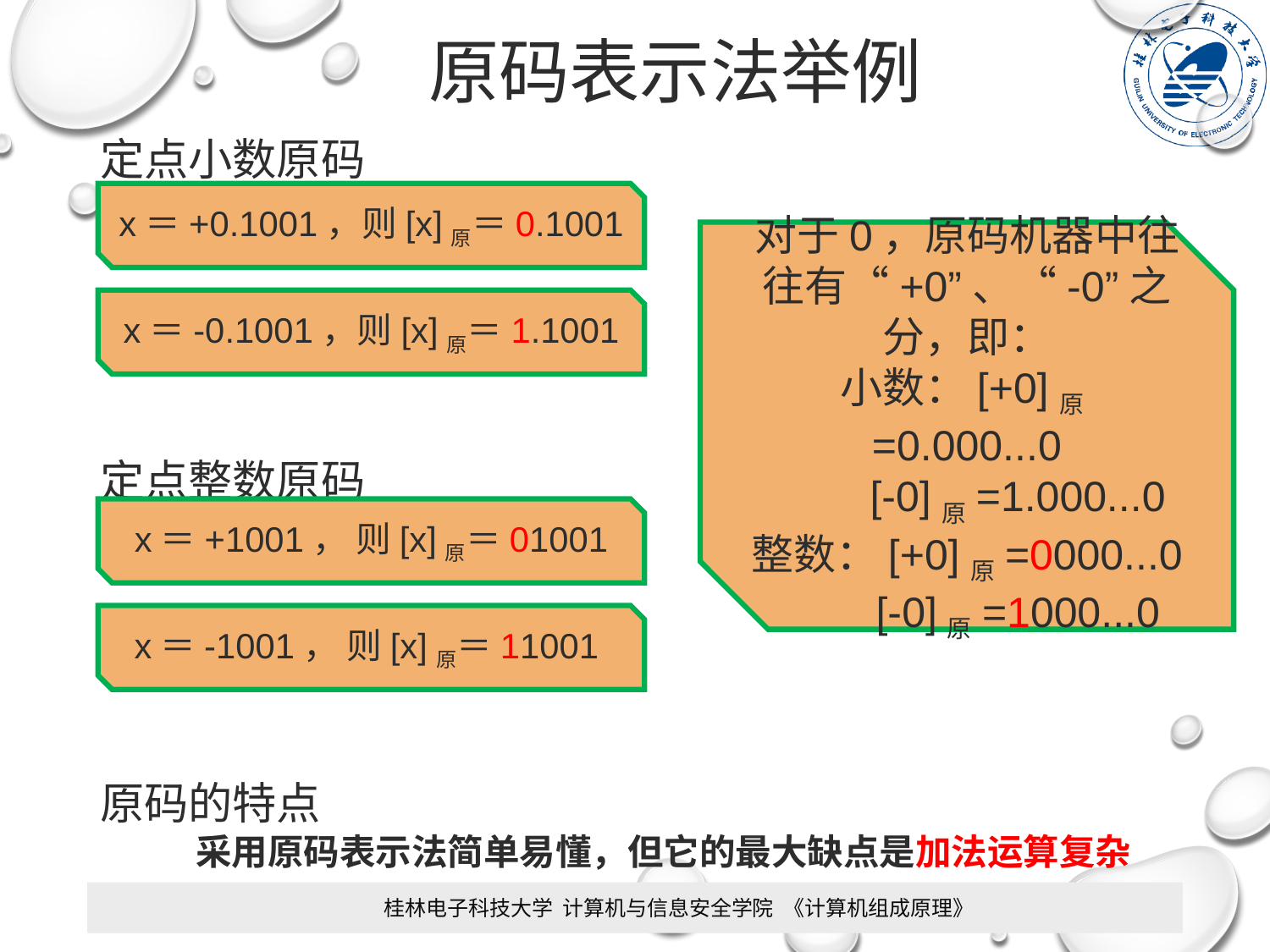

原码表示法举例
定点小数原码

定点整数原码

原码的特点
采用原码表示法简单易懂，但它的最大缺点是加法运算复杂
x＝+0.1001，则[x]原＝0.1001
对于0，原码机器中往往有“+0”、“-0”之分，即：
小数：[+0]原=0.000...0
　　  [-0]原=1.000...0
整数：[+0]原=0000...0
　　  [-0]原=1000...0
x＝-0.1001，则[x]原＝1.1001
x＝+1001， 则[x]原＝01001
x＝-1001， 则[x]原＝11001
桂林电子科技大学  计算机与信息安全学院  《计算机组成原理》

13